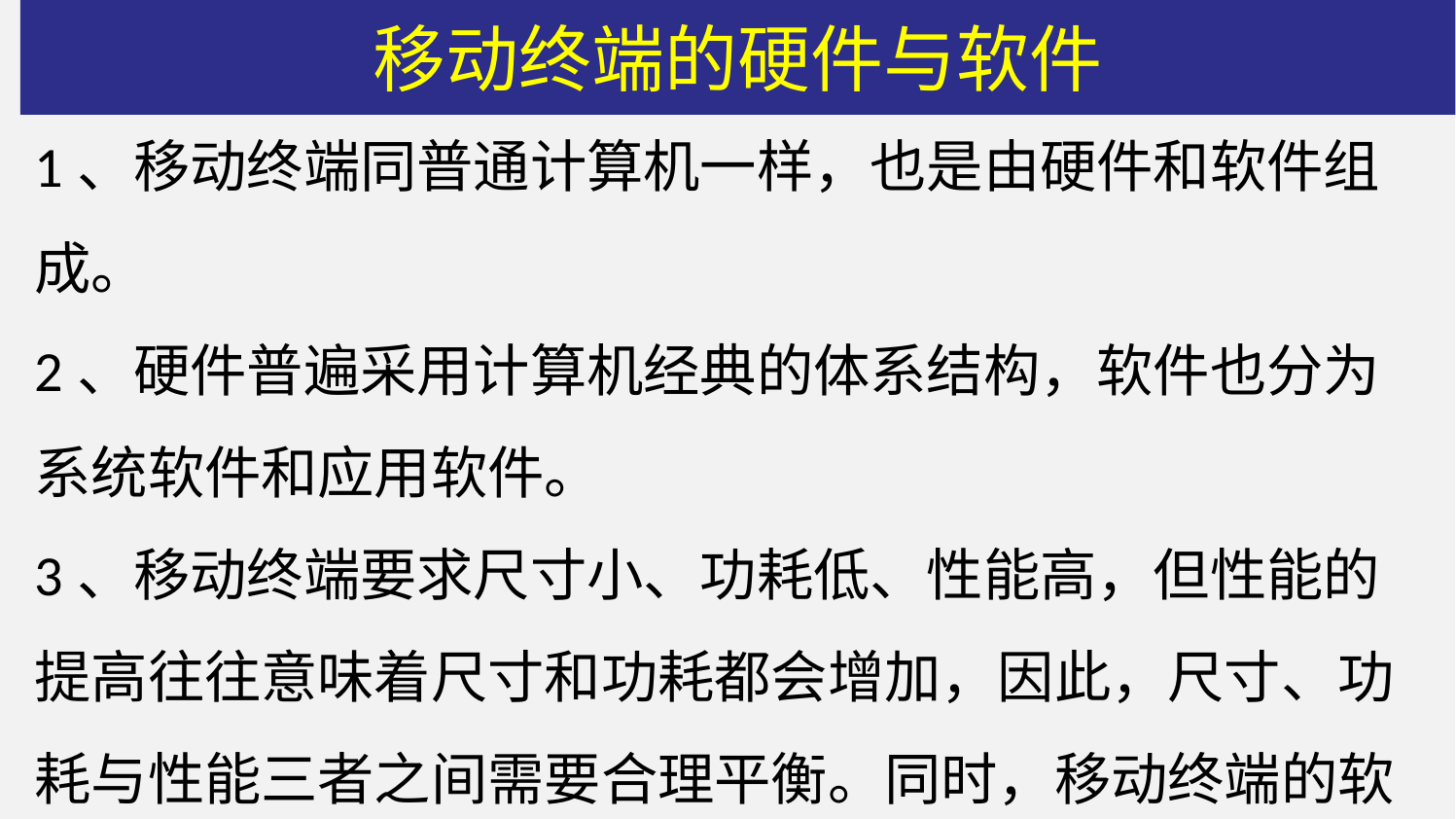

# 移动终端的硬件与软件
1、移动终端同普通计算机一样，也是由硬件和软件组成。
2、硬件普遍采用计算机经典的体系结构，软件也分为系统软件和应用软件。
3、移动终端要求尺寸小、功耗低、性能高，但性能的提高往往意味着尺寸和功耗都会增加，因此，尺寸、功耗与性能三者之间需要合理平衡。同时，移动终端的软件和硬件也要互相匹配、紧密融合，才能使性能更佳。